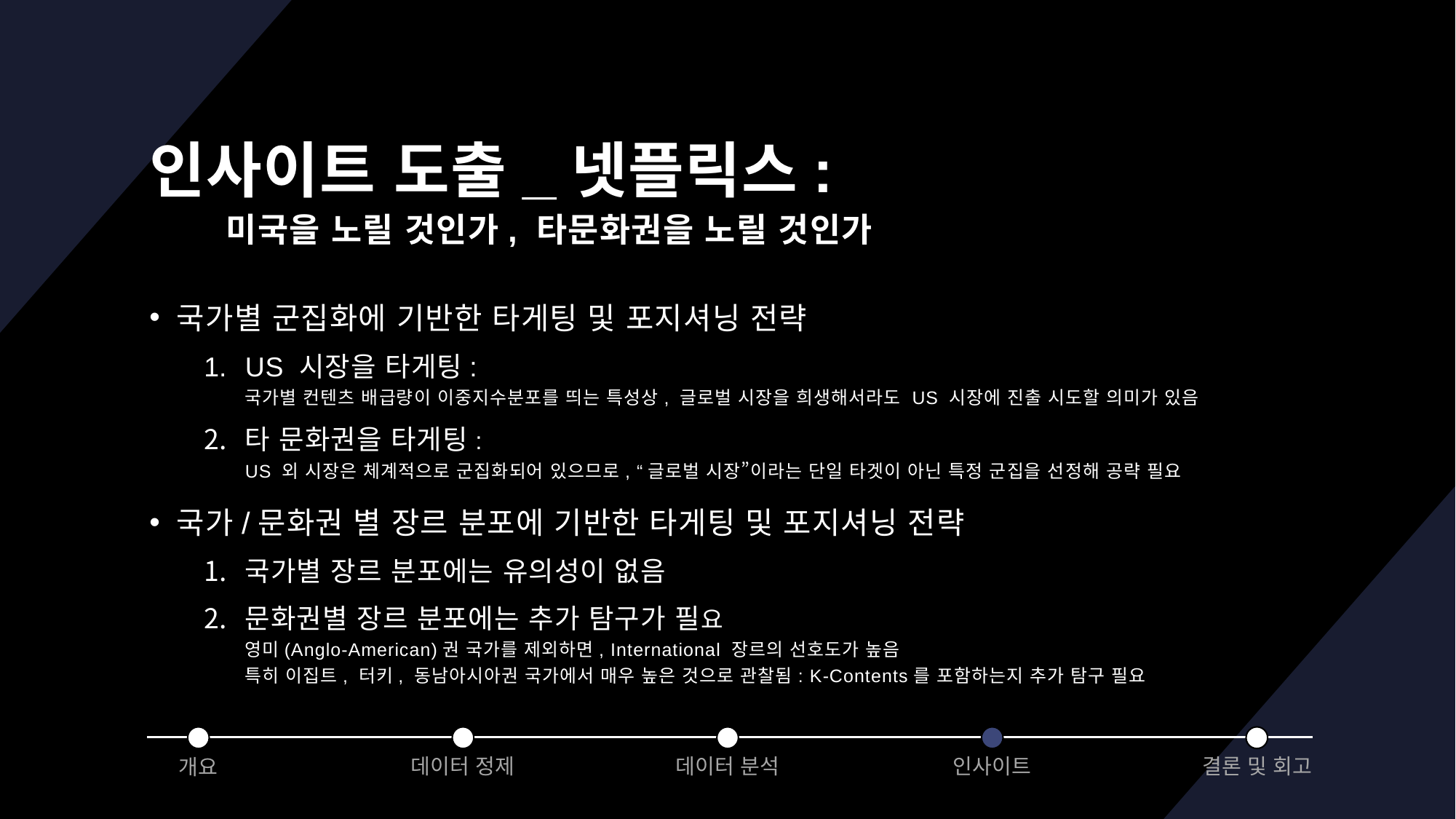

# 인사이트 도출_넷플릭스:   미국을 노릴 것인가, 타문화권을 노릴 것인가
국가별 군집화에 기반한 타게팅 및 포지셔닝 전략
US 시장을 타게팅:
국가별 컨텐츠 배급량이 이중지수분포를 띄는 특성상, 글로벌 시장을 희생해서라도 US 시장에 진출 시도할 의미가 있음
타 문화권을 타게팅:
US 외 시장은 체계적으로 군집화되어 있으므로, “글로벌 시장”이라는 단일 타겟이 아닌 특정 군집을 선정해 공략 필요
국가/문화권 별 장르 분포에 기반한 타게팅 및 포지셔닝 전략
국가별 장르 분포에는 유의성이 없음
문화권별 장르 분포에는 추가 탐구가 필요
영미(Anglo-American)권 국가를 제외하면, International 장르의 선호도가 높음
특히 이집트, 터키, 동남아시아권 국가에서 매우 높은 것으로 관찰됨: K-Contents를 포함하는지 추가 탐구 필요

데이터 정제
데이터 분석
인사이트
결론 및 회고
개요